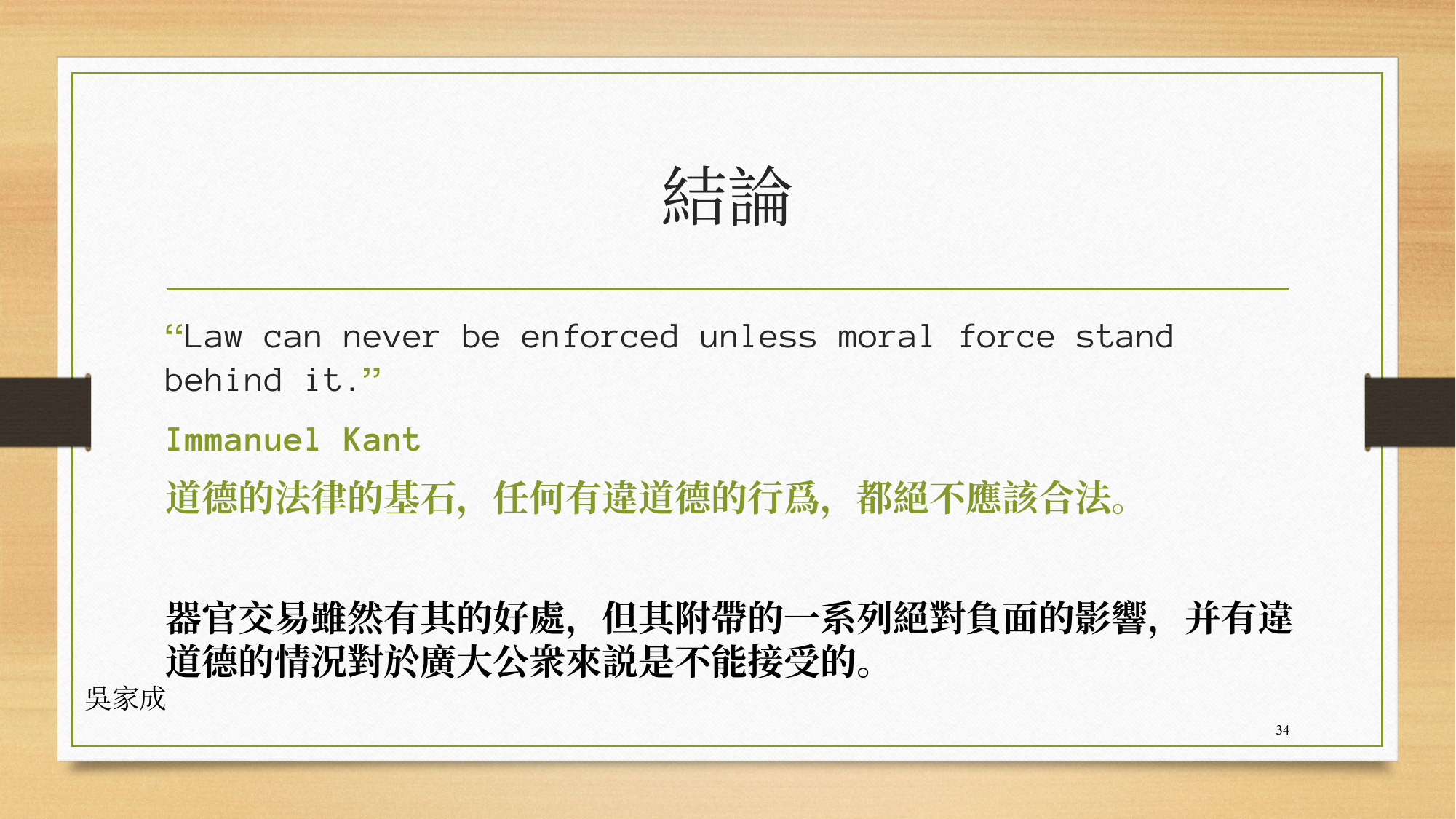

# 結論
“Law can never be enforced unless moral force stand behind it.”
Immanuel Kant
道德的法律的基石，任何有違道德的行爲，都絕不應該合法。

器官交易雖然有其的好處，但其附帶的一系列絕對負面的影響，并有違道德的情況對於廣大公衆來説是不能接受的。
吳家成
34